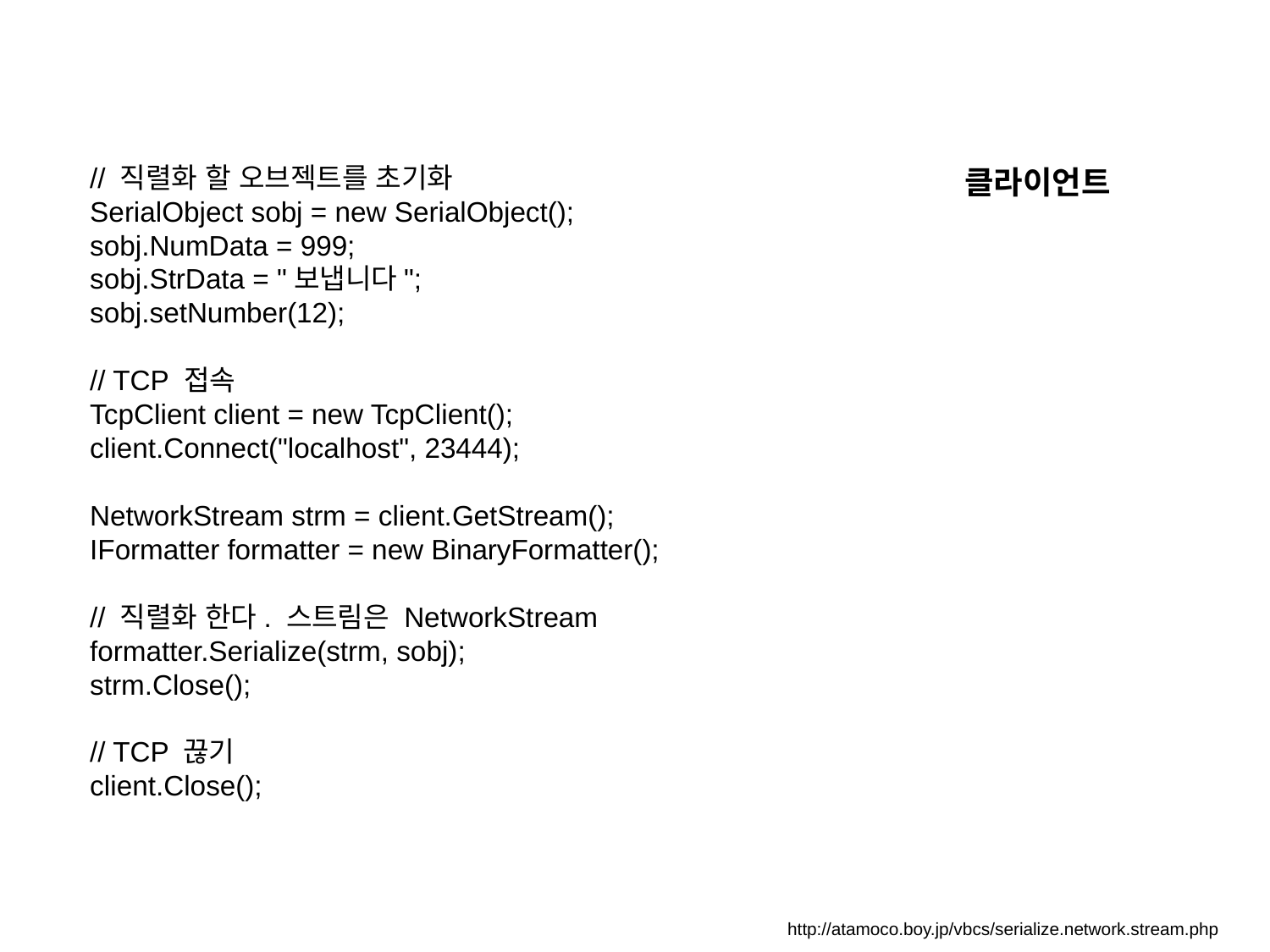

// 직렬화 할 오브젝트를 초기화
SerialObject sobj = new SerialObject();
sobj.NumData = 999;
sobj.StrData = "보냅니다";
sobj.setNumber(12);

// TCP 접속
TcpClient client = new TcpClient();
client.Connect("localhost", 23444);

NetworkStream strm = client.GetStream();
IFormatter formatter = new BinaryFormatter();

// 직렬화 한다. 스트림은 NetworkStream
formatter.Serialize(strm, sobj);
strm.Close();

// TCP 끊기
client.Close();
클라이언트
http://atamoco.boy.jp/vbcs/serialize.network.stream.php